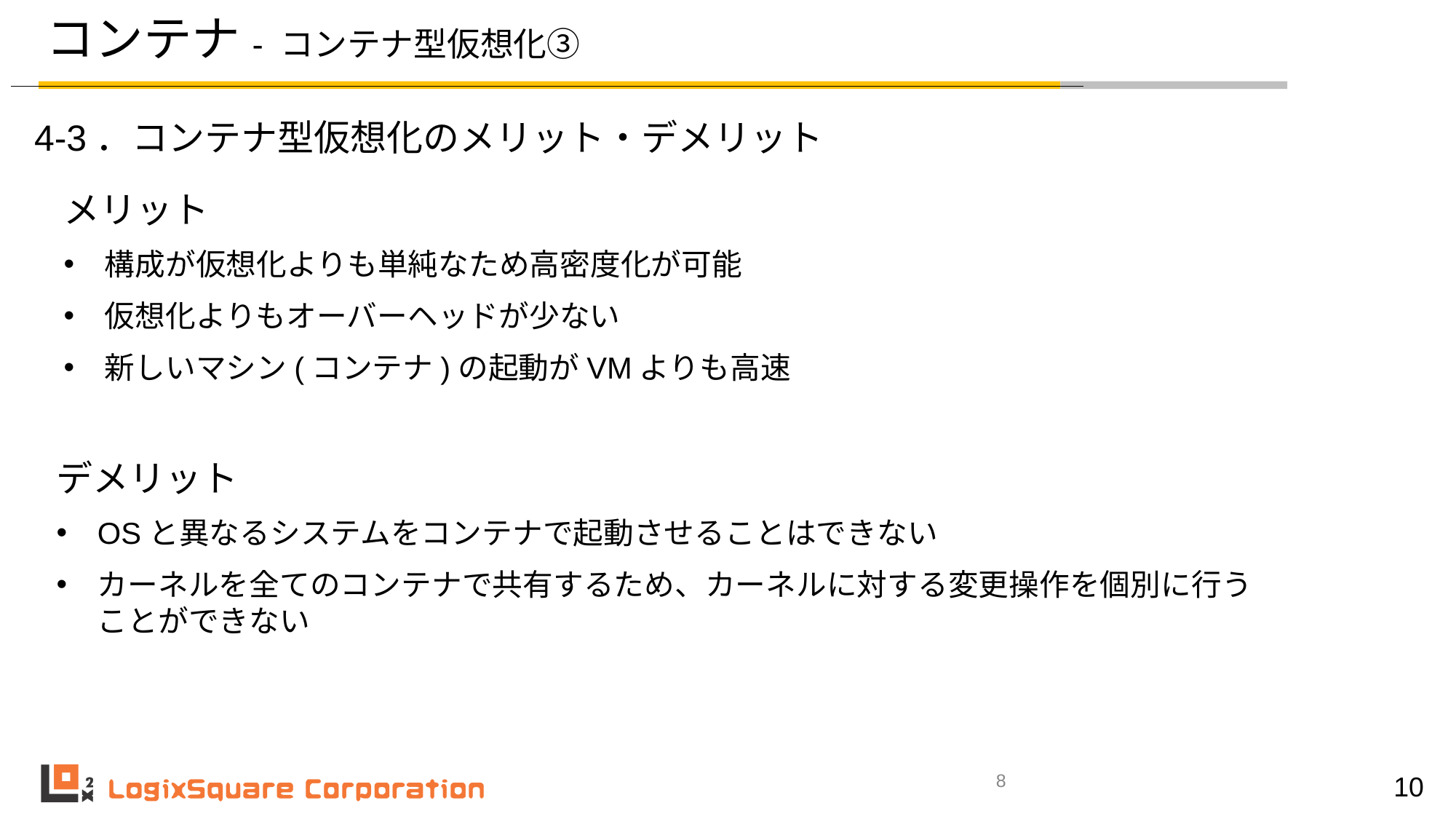

# コンテナ- コンテナ型仮想化③

4-3．コンテナ型仮想化のメリット・デメリット
メリット
構成が仮想化よりも単純なため高密度化が可能
仮想化よりもオーバーヘッドが少ない
新しいマシン(コンテナ)の起動がVMよりも高速

デメリット
OSと異なるシステムをコンテナで起動させることはできない
カーネルを全てのコンテナで共有するため、カーネルに対する変更操作を個別に行うことができない
10
8